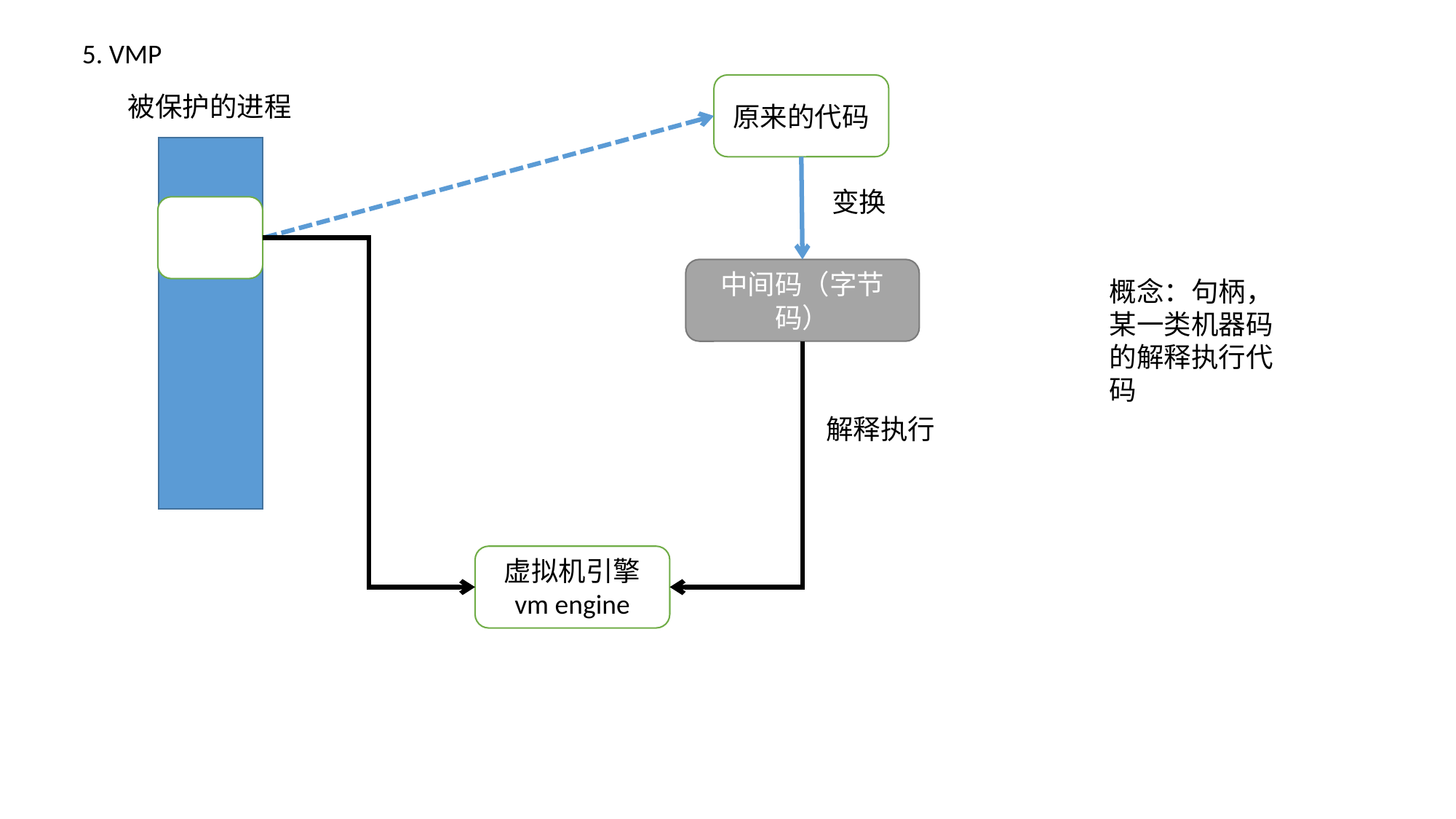

5. VMP
原来的代码
被保护的进程

变换

中间码（字节码）
概念：句柄，某一类机器码的解释执行代码
解释执行
虚拟机引擎
vm engine